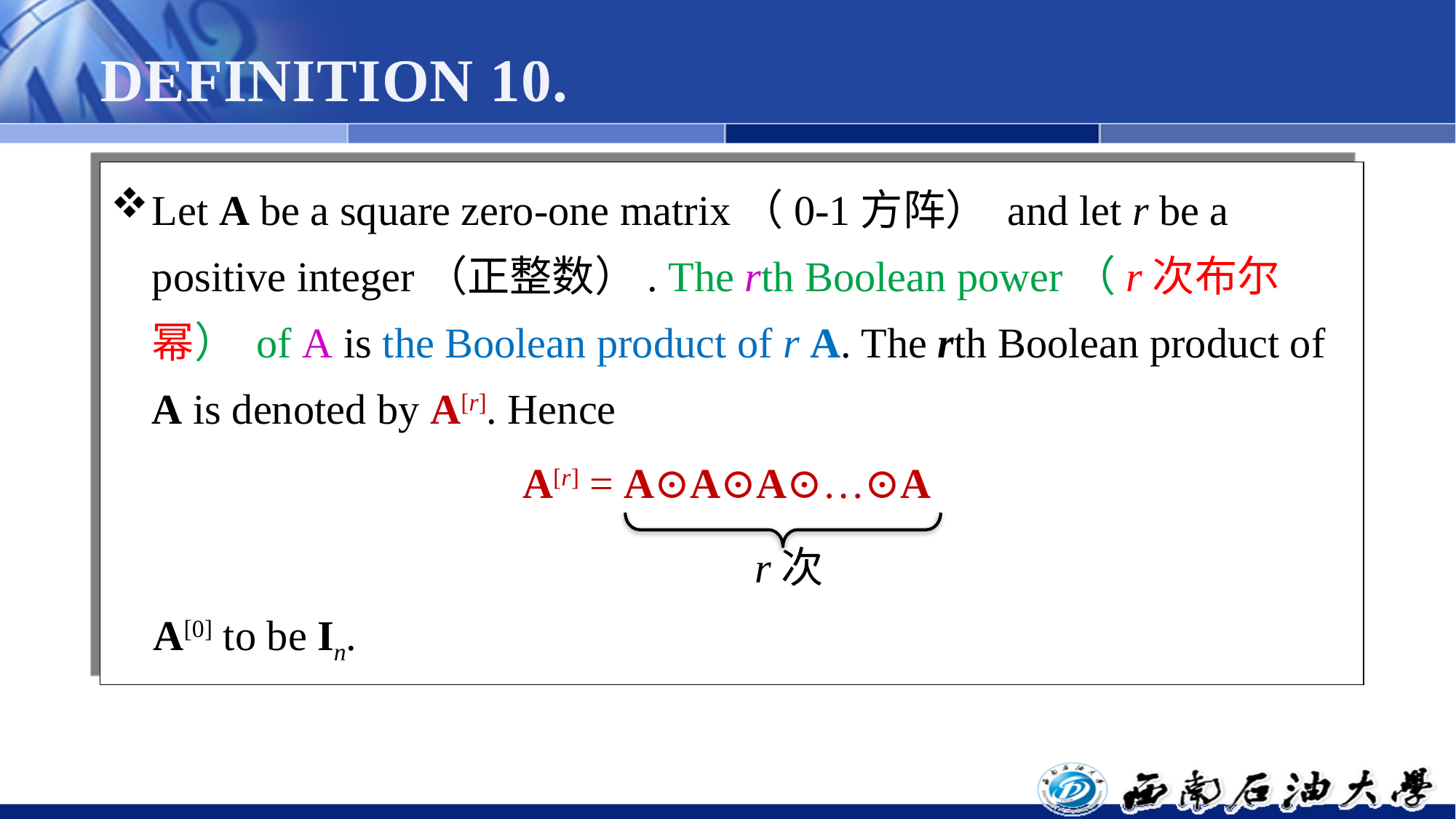

# DEFINITION 10.
Let A be a square zero-one matrix（0-1方阵） and let r be a positive integer（正整数）. The rth Boolean power（r次布尔幂） of A is the Boolean product of r A. The rth Boolean product of A is denoted by A[r]. Hence
A[r] = A⊙A⊙A⊙…⊙A

    A[0] to be In.

r次